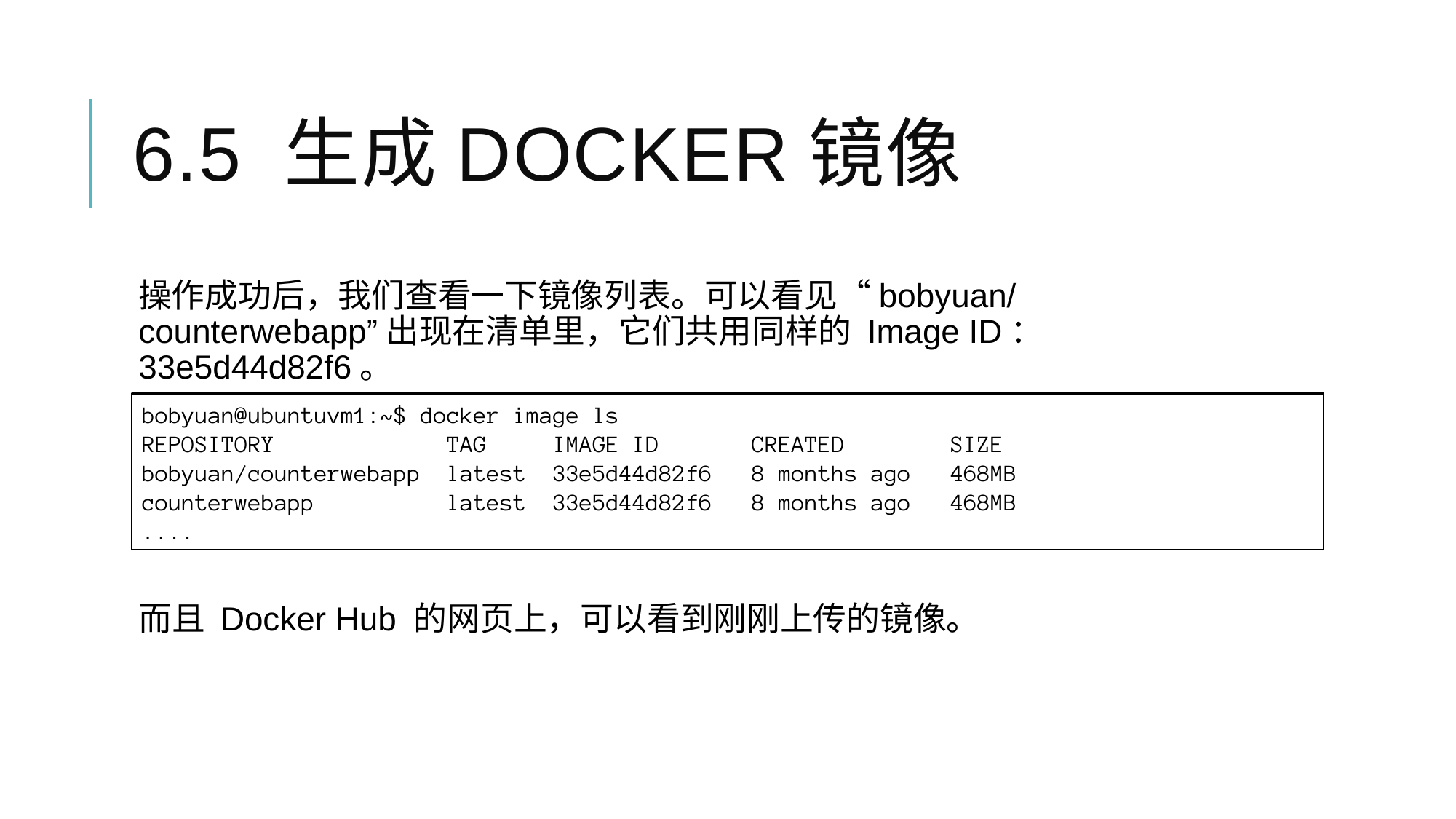

# 6.5 生成Docker镜像
操作成功后，我们查看一下镜像列表。可以看见“bobyuan/counterwebapp”出现在清单里，它们共用同样的 Image ID：33e5d44d82f6。
bobyuan@ubuntuvm1:~$ docker image ls
REPOSITORY             TAG     IMAGE ID       CREATED        SIZE
bobyuan/counterwebapp  latest  33e5d44d82f6   8 months ago   468MB
counterwebapp          latest  33e5d44d82f6   8 months ago   468MB
....
而且 Docker Hub 的网页上，可以看到刚刚上传的镜像。